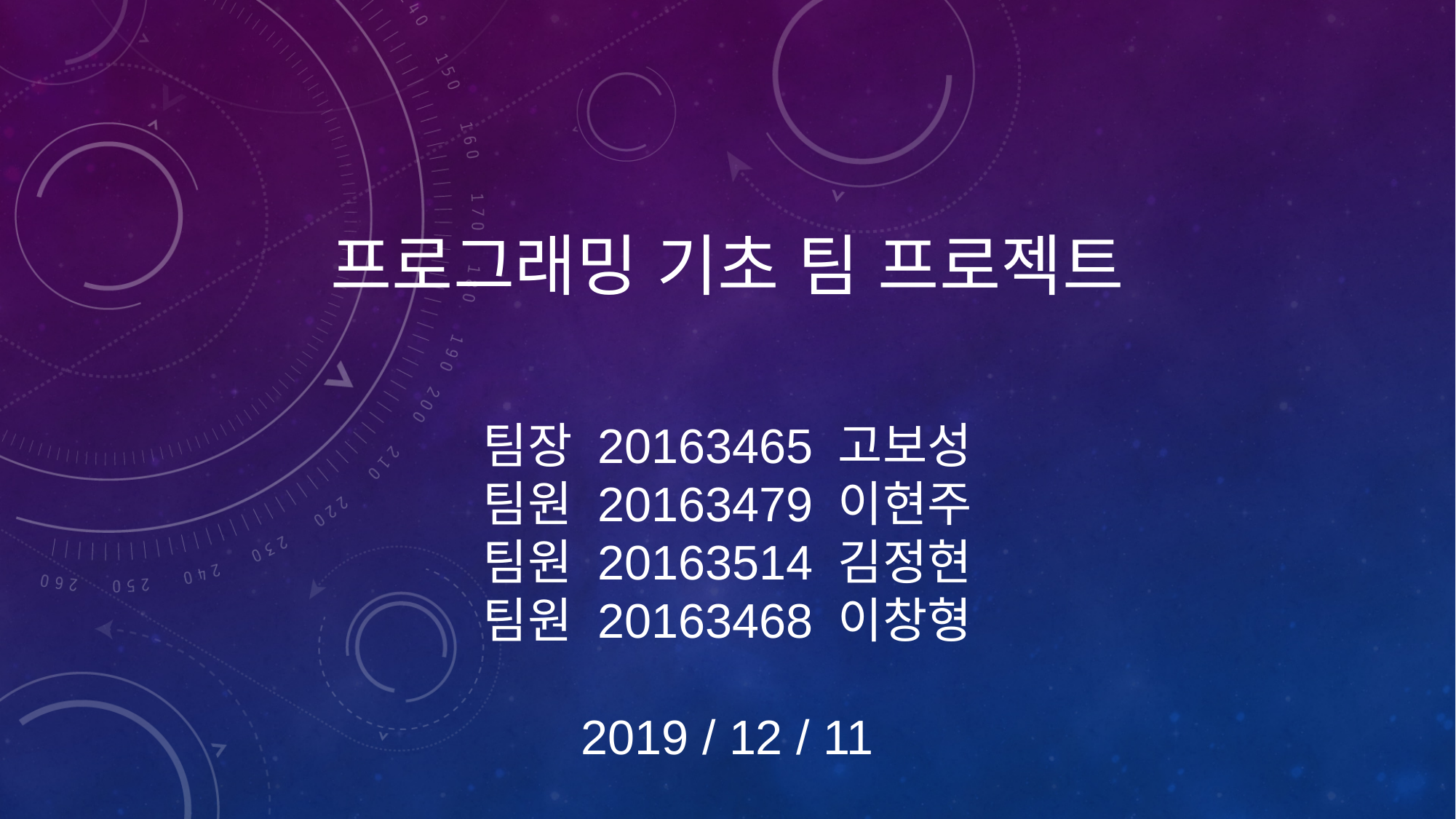

프로그래밍 기초 팀 프로젝트
팀장 20163465 고보성
팀원 20163479 이현주
팀원 20163514 김정현
팀원 20163468 이창형

2019 / 12 / 11